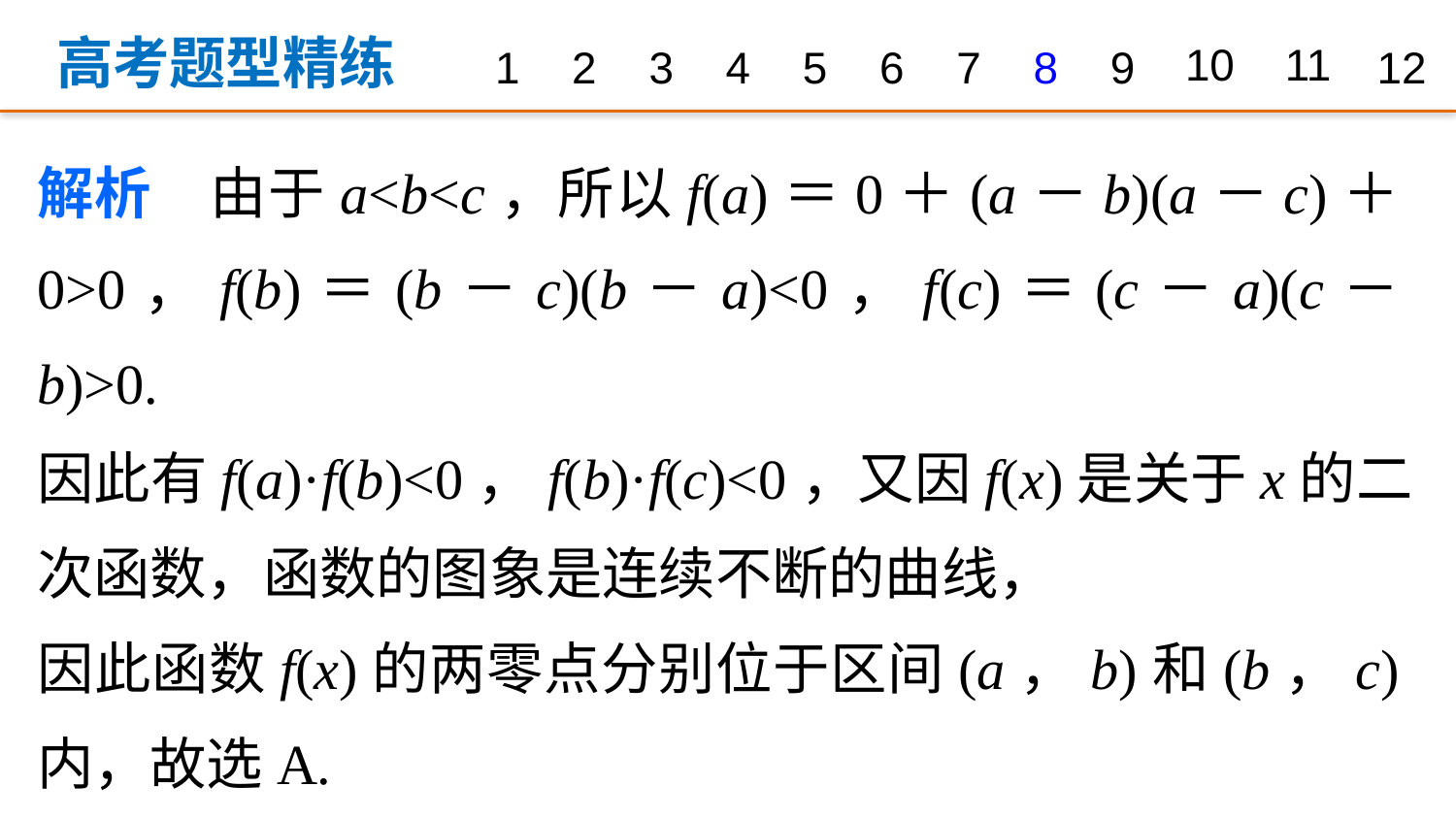

高考题型精练
1
2
3
4
5
6
7
8
9
10
11
12
解析　由于a<b<c，所以f(a)＝0＋(a－b)(a－c)＋0>0，f(b)＝(b－c)(b－a)<0，f(c)＝(c－a)(c－b)>0.
因此有f(a)·f(b)<0，f(b)·f(c)<0，又因f(x)是关于x的二次函数，函数的图象是连续不断的曲线，
因此函数f(x)的两零点分别位于区间(a，b)和(b，c)内，故选A.
答案　A